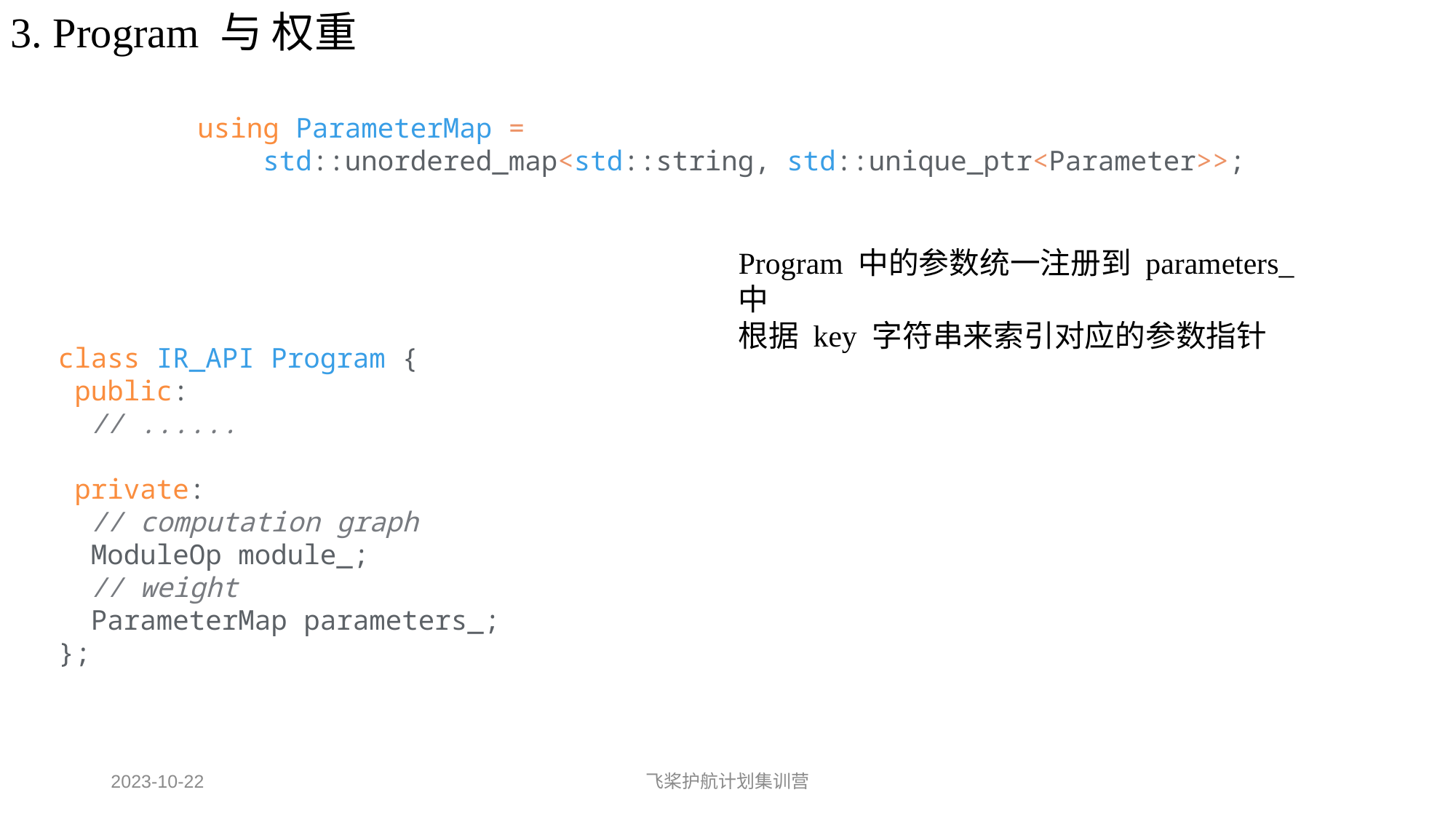

3. Program 与 权重
  using ParameterMap =
      std::unordered_map<std::string, std::unique_ptr<Parameter>>;
Program 中的参数统一注册到 parameters_ 中
根据 key 字符串来索引对应的参数指针
class IR_API Program {
 public:
  // ......
 private:
  // computation graph
  ModuleOp module_;
  // weight
  ParameterMap parameters_;
};
2023-10-22
飞桨护航计划集训营